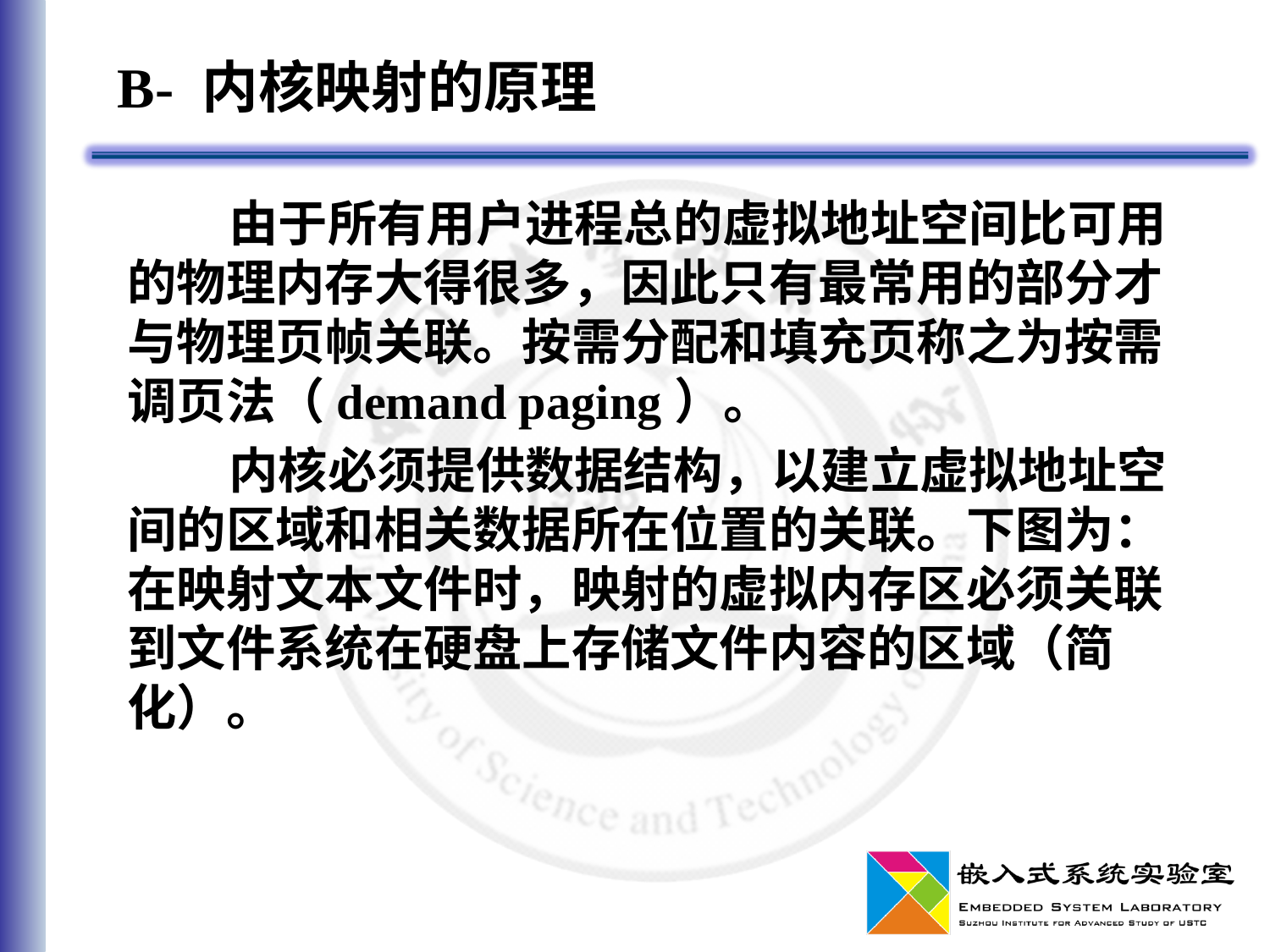

# B- 内核映射的原理
        由于所有用户进程总的虚拟地址空间比可用的物理内存大得很多，因此只有最常用的部分才与物理页帧关联。按需分配和填充页称之为按需调页法（demand paging）。
        内核必须提供数据结构，以建立虚拟地址空间的区域和相关数据所在位置的关联。下图为：在映射文本文件时，映射的虚拟内存区必须关联到文件系统在硬盘上存储文件内容的区域（简化）。